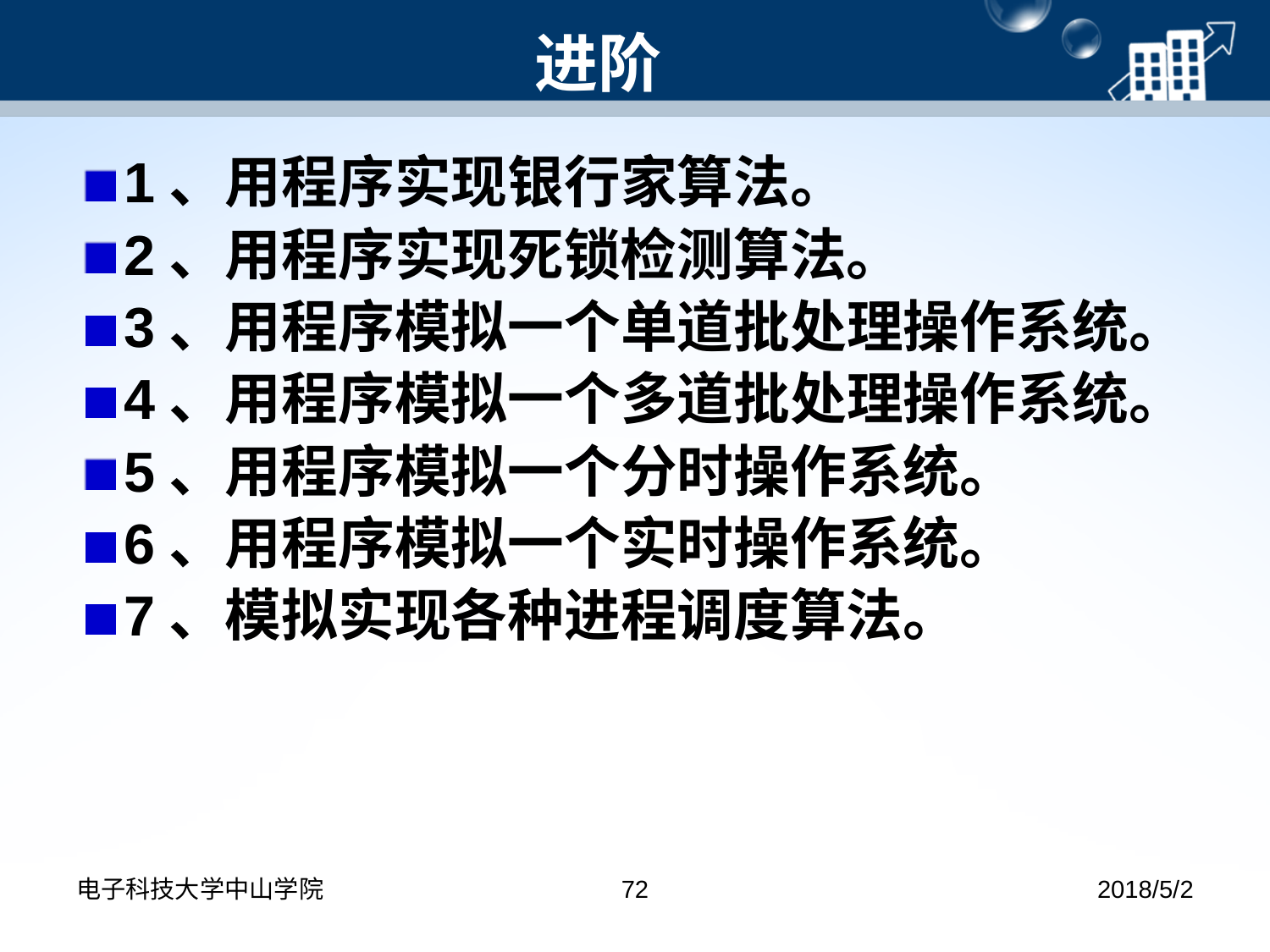

# 进阶
1、用程序实现银行家算法。
2、用程序实现死锁检测算法。
3、用程序模拟一个单道批处理操作系统。
4、用程序模拟一个多道批处理操作系统。
5、用程序模拟一个分时操作系统。
6、用程序模拟一个实时操作系统。
7、模拟实现各种进程调度算法。
电子科技大学中山学院
72
2018/5/2